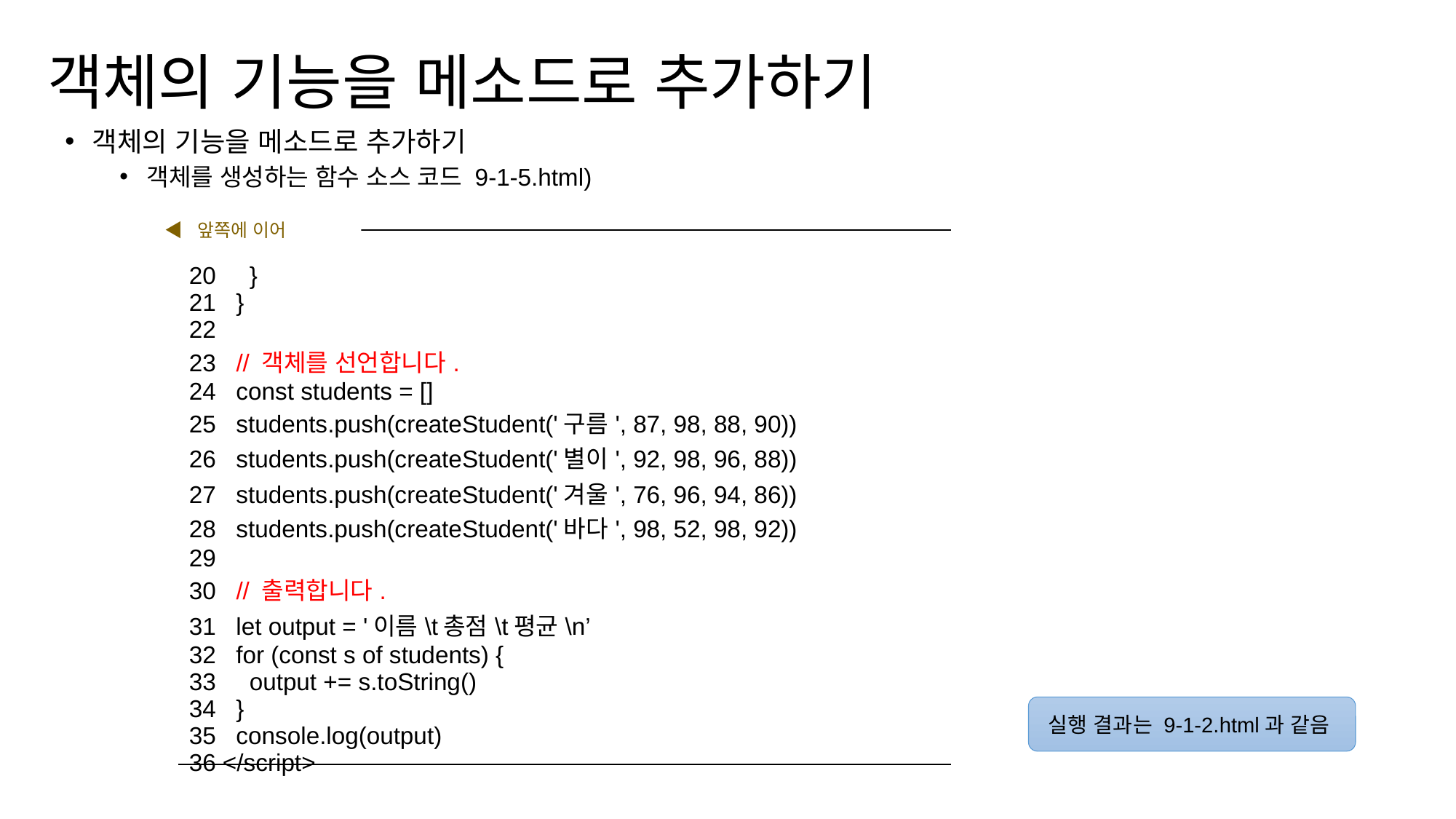

객체의 기능을 메소드로 추가하기
객체의 기능을 메소드로 추가하기
객체를 생성하는 함수 소스 코드 9-1-5.html)
◀  앞쪽에 이어
| 20 } 21 } 22 23 // 객체를 선언합니다. 24 const students = [] 25 students.push(createStudent('구름', 87, 98, 88, 90)) 26 students.push(createStudent('별이', 92, 98, 96, 88)) 27 students.push(createStudent('겨울', 76, 96, 94, 86)) 28 students.push(createStudent('바다', 98, 52, 98, 92)) 29 30 // 출력합니다. 31 let output = '이름\t총점\t평균\n’ 32 for (const s of students) { 33 output += s.toString() 34 } 35 console.log(output) 36 </script> |
| --- |
실행 결과는 9-1-2.html과 같음